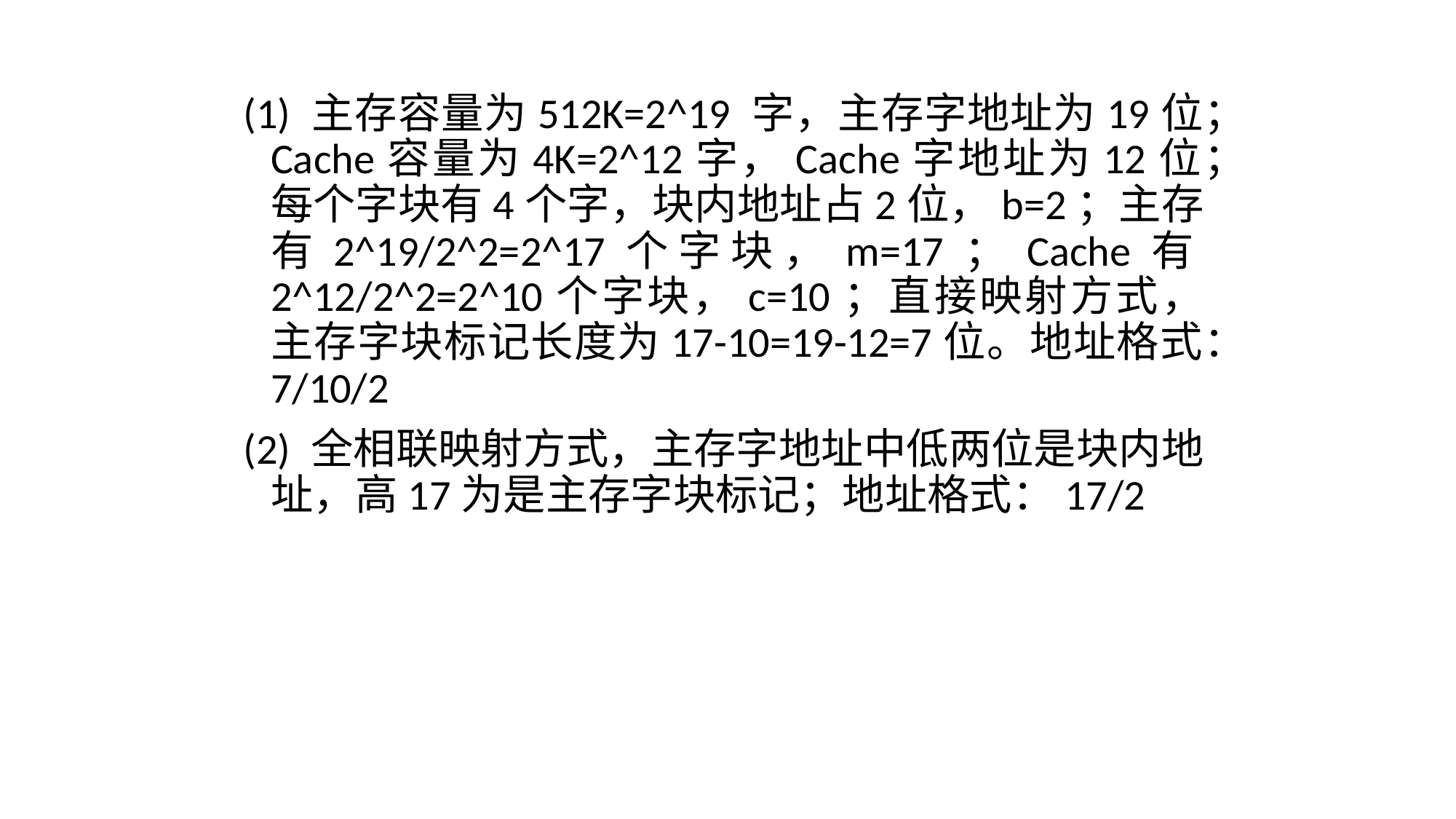

(1) 主存容量为512K=2^19 字，主存字地址为19位；Cache容量为4K=2^12字，Cache字地址为12位；每个字块有4个字，块内地址占2位，b=2；主存有2^19/2^2=2^17个字块，m=17；Cache有2^12/2^2=2^10个字块，c=10；直接映射方式，主存字块标记长度为17-10=19-12=7位。地址格式：7/10/2
(2) 全相联映射方式，主存字地址中低两位是块内地址，高17为是主存字块标记；地址格式：17/2